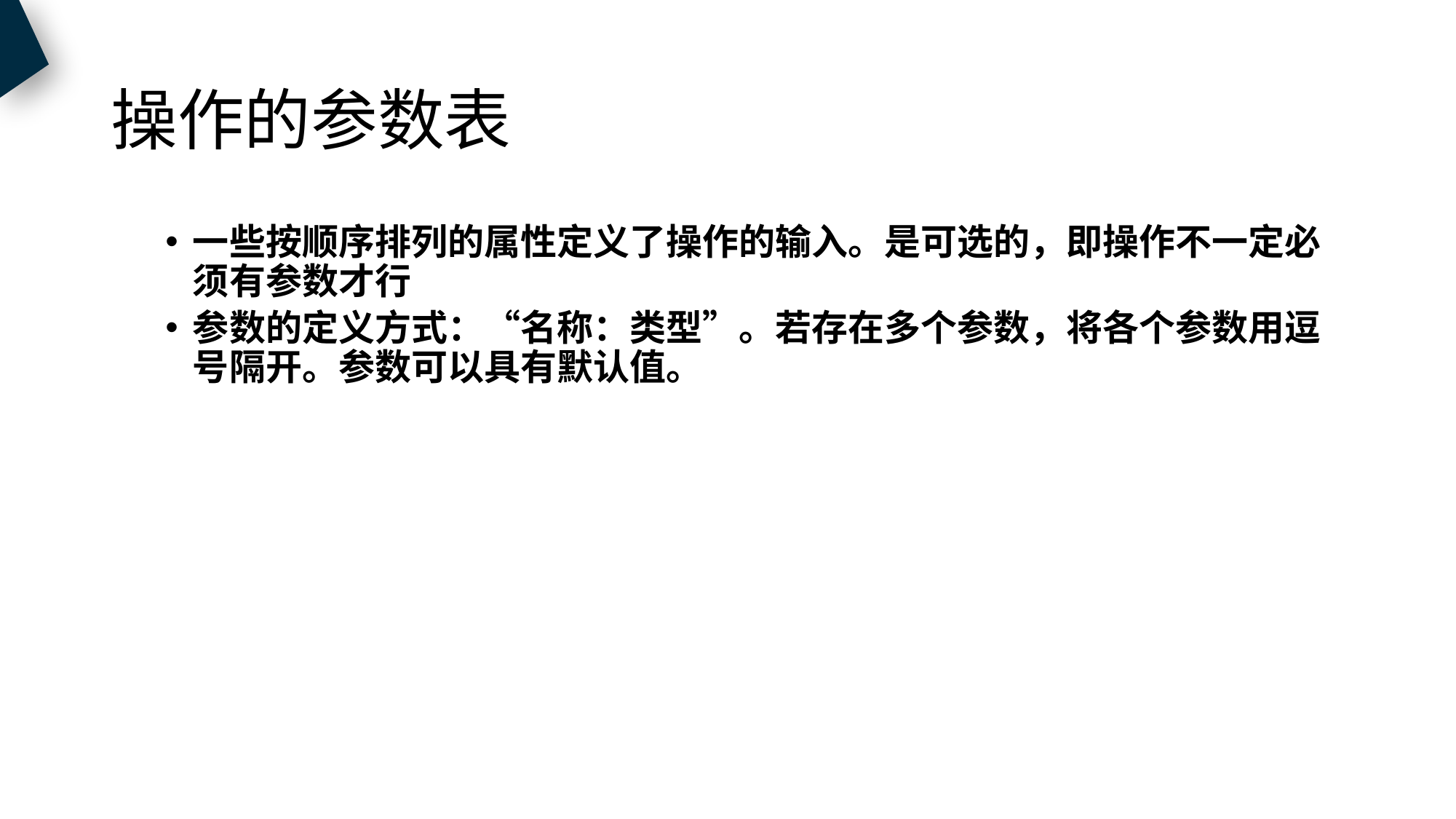

# 操作的参数表
一些按顺序排列的属性定义了操作的输入。是可选的，即操作不一定必须有参数才行
参数的定义方式：“名称：类型”。若存在多个参数，将各个参数用逗号隔开。参数可以具有默认值。